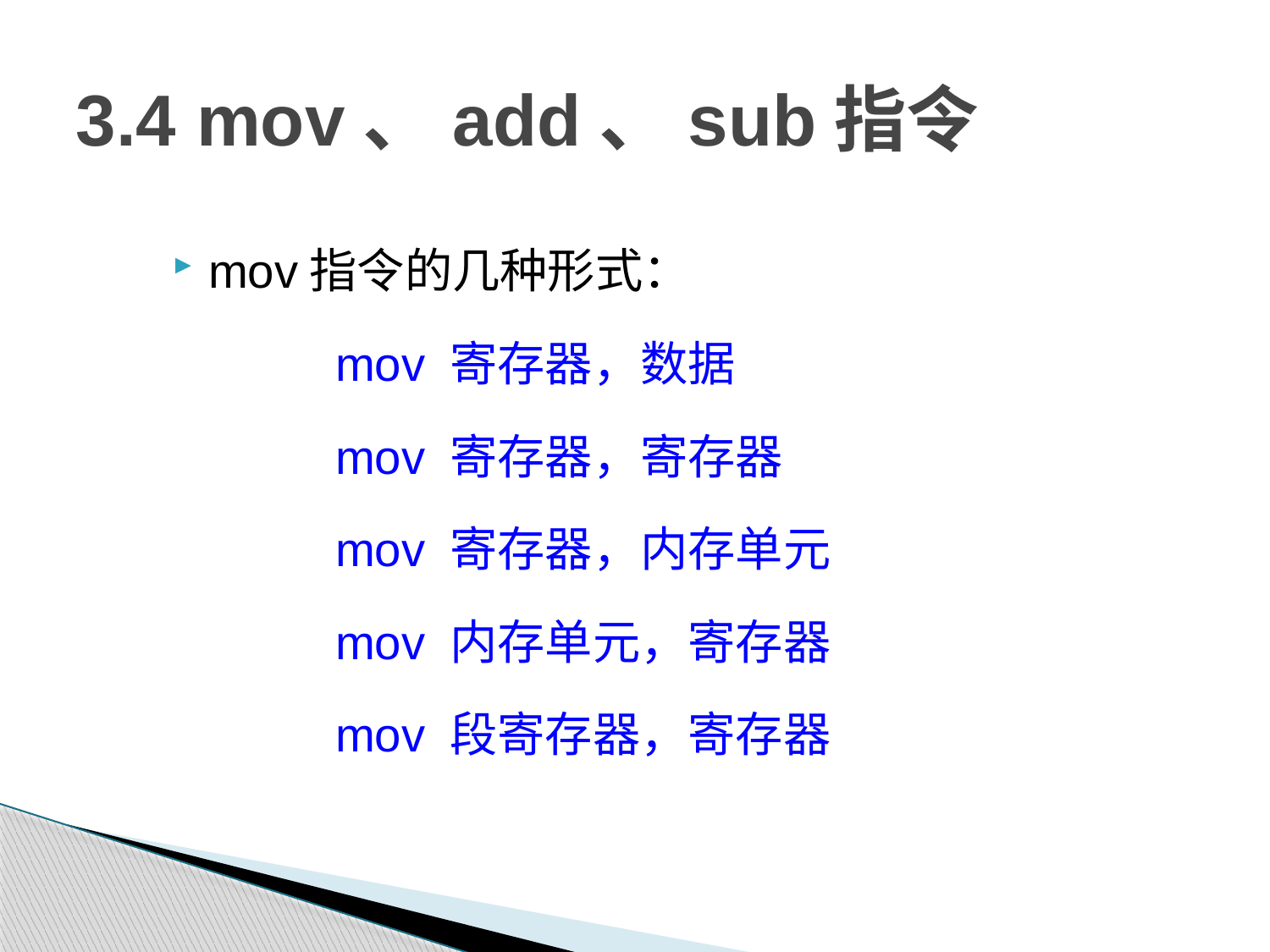

# 3.4 mov、add、sub指令
mov指令的几种形式：
 　	mov 寄存器，数据
  		mov 寄存器，寄存器
 　	mov 寄存器，内存单元
 　	mov 内存单元，寄存器
 　	mov 段寄存器，寄存器